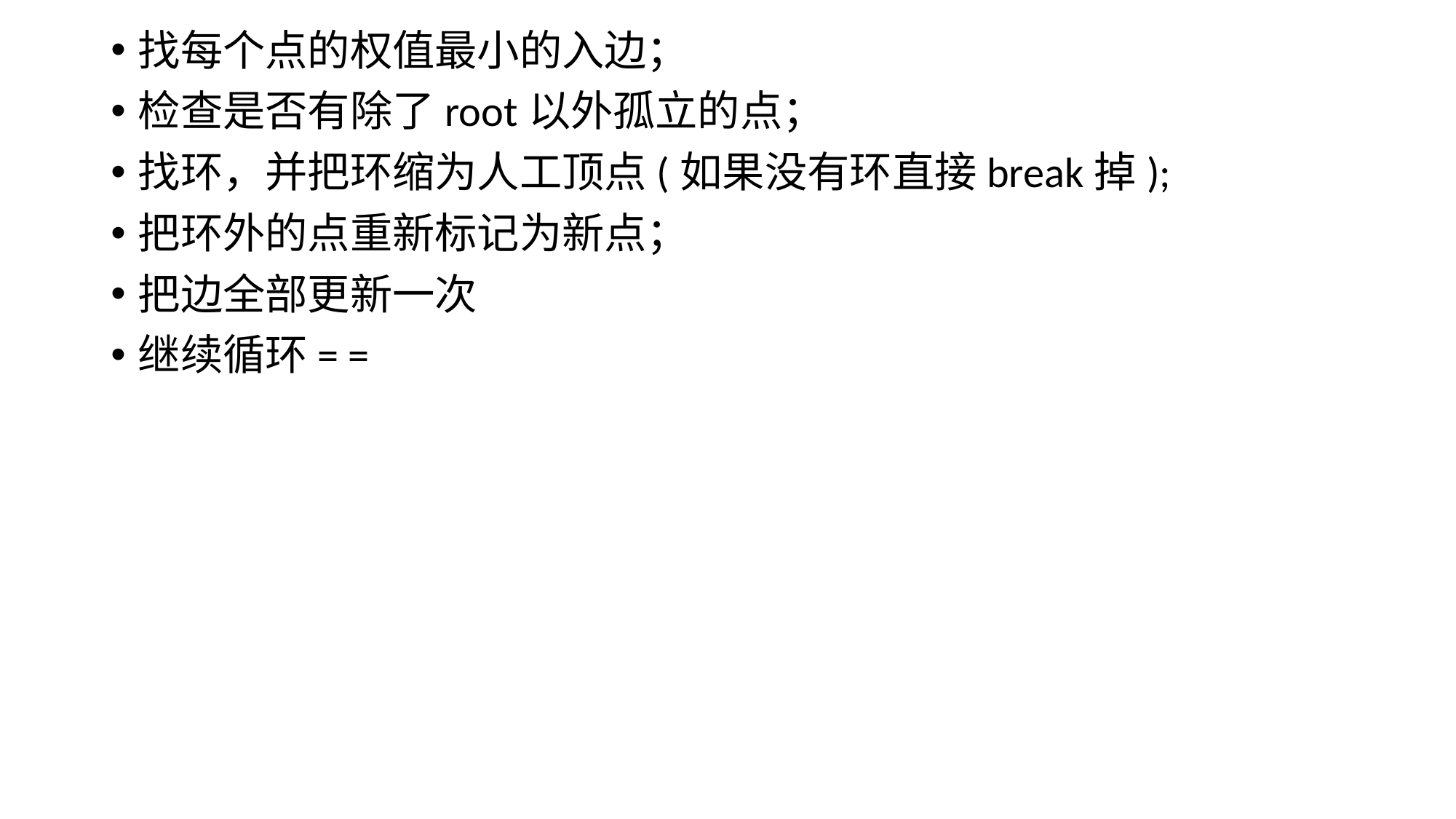

找每个点的权值最小的入边；
检查是否有除了root以外孤立的点；
找环，并把环缩为人工顶点(如果没有环直接break掉);
把环外的点重新标记为新点；
把边全部更新一次
继续循环= =